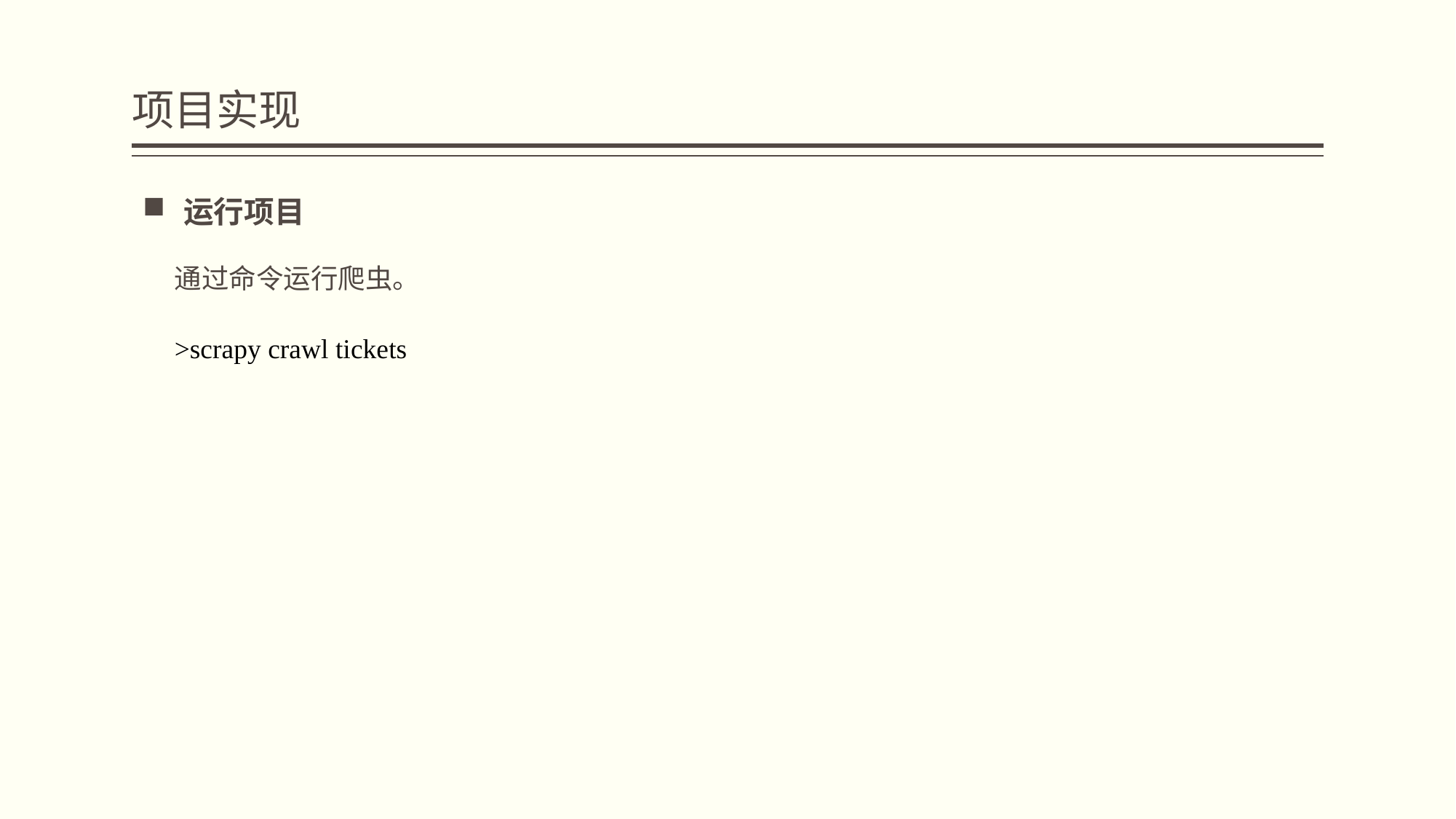

# 项目实现
运行项目
通过命令运行爬虫。

>scrapy crawl tickets